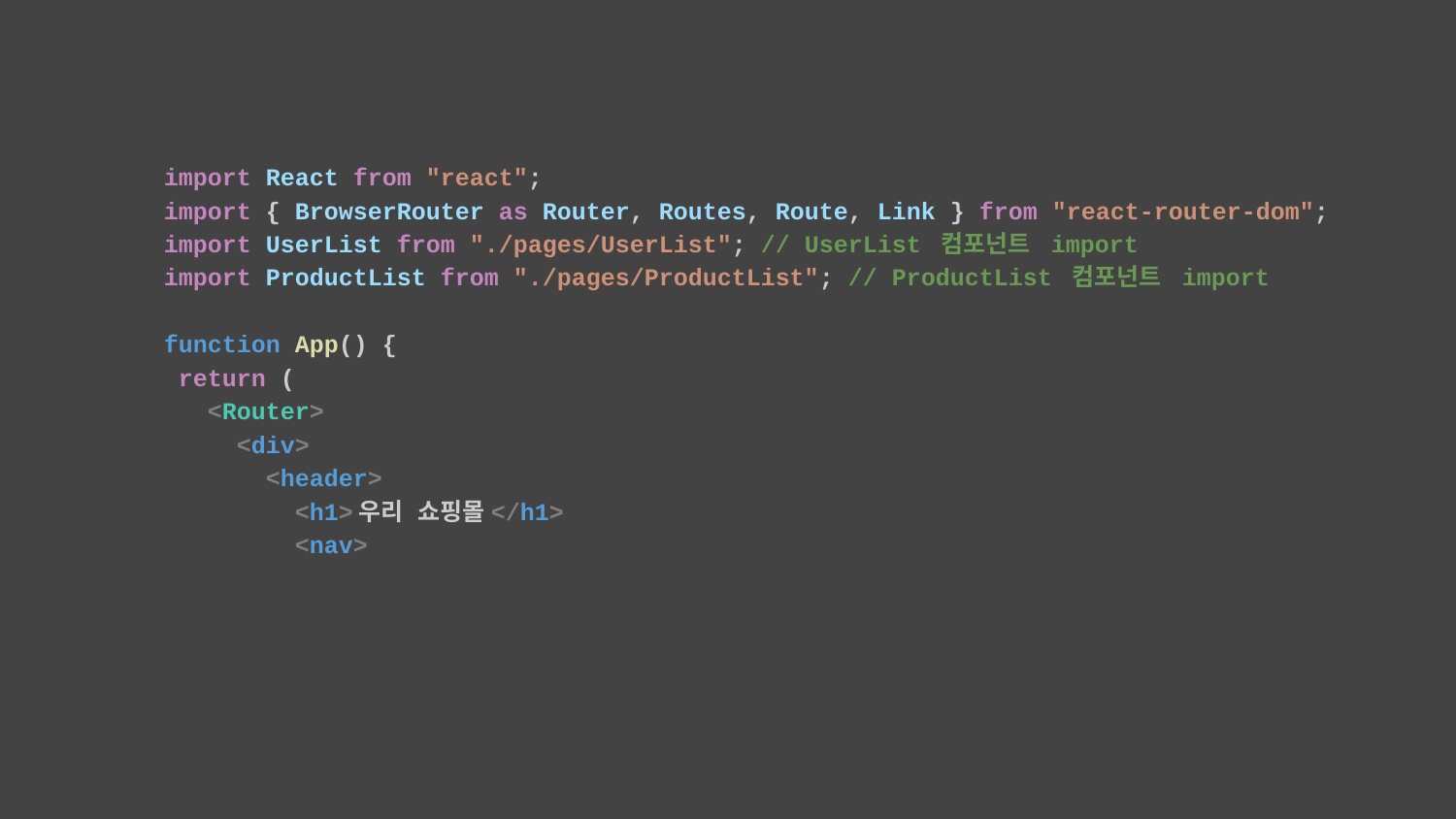

import React from "react";
import { BrowserRouter as Router, Routes, Route, Link } from "react-router-dom";
import UserList from "./pages/UserList"; // UserList 컴포넌트 import
import ProductList from "./pages/ProductList"; // ProductList 컴포넌트 import

function App() {
 return (
   <Router>
     <div>
       <header>
         <h1>우리 쇼핑몰</h1>
         <nav>